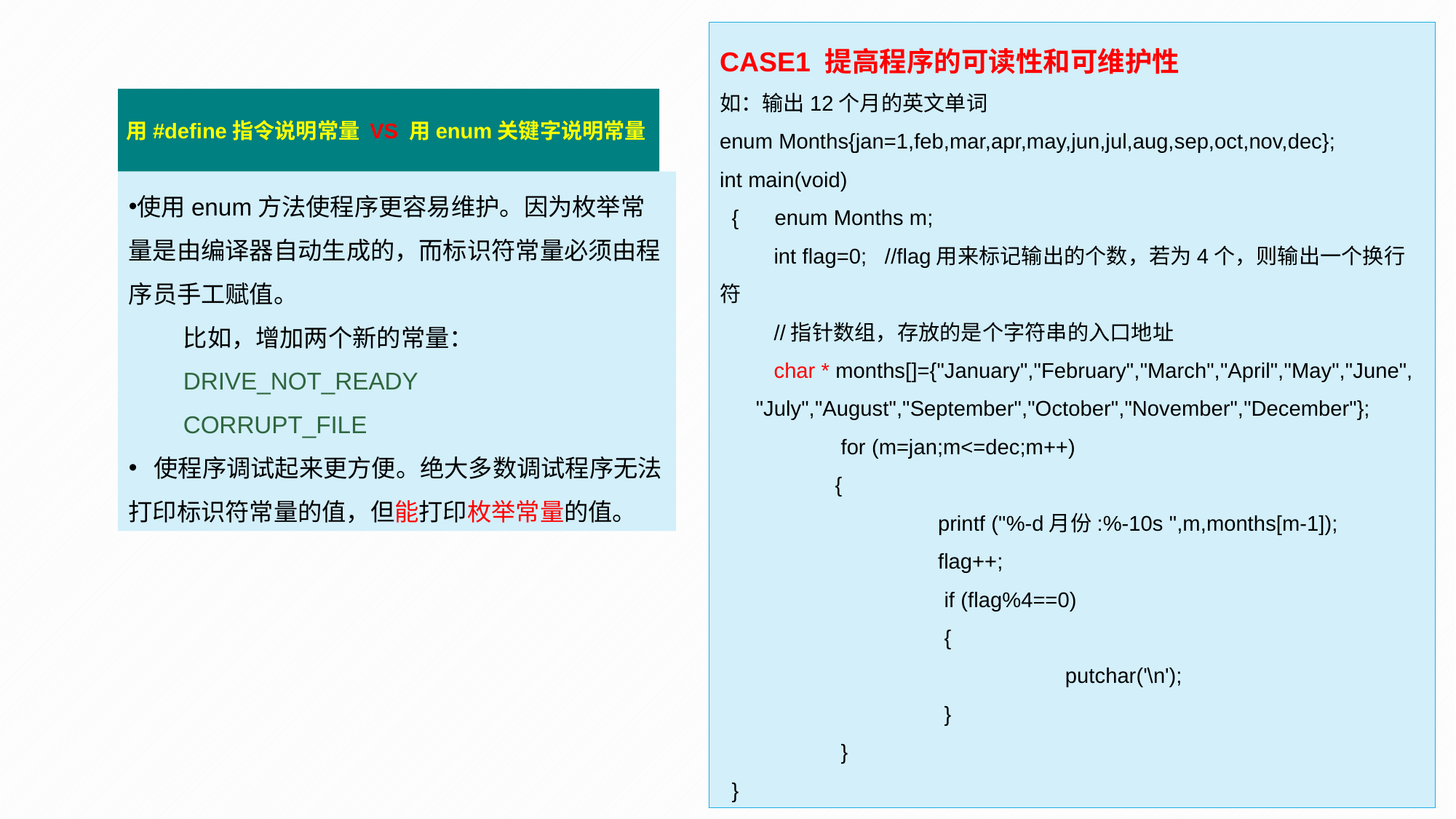

CASE1 提高程序的可读性和可维护性
如：输出12个月的英文单词
enum Months{jan=1,feb,mar,apr,may,jun,jul,aug,sep,oct,nov,dec};
int main(void)
  {      enum Months m;
         int flag=0;   //flag用来标记输出的个数，若为4个，则输出一个换行符
         //指针数组，存放的是个字符串的入口地址
         char * months[]={"January","February","March","April","May","June",
      "July","August","September","October","November","December"};
	  for (m=jan;m<=dec;m++)
 	 {
    		printf ("%-d月份:%-10s ",m,months[m-1]);
    		flag++;
   		 if (flag%4==0)
   		 {
   			   putchar('\n');
   		 }
	  }
  }
用#define指令说明常量 VS 用enum关键字说明常量
使用enum方法使程序更容易维护。因为枚举常量是由编译器自动生成的，而标识符常量必须由程序员手工赋值。
比如，增加两个新的常量：DRIVE_NOT_READY
CORRUPT_FILE
  使程序调试起来更方便。绝大多数调试程序无法打印标识符常量的值，但能打印枚举常量的值。